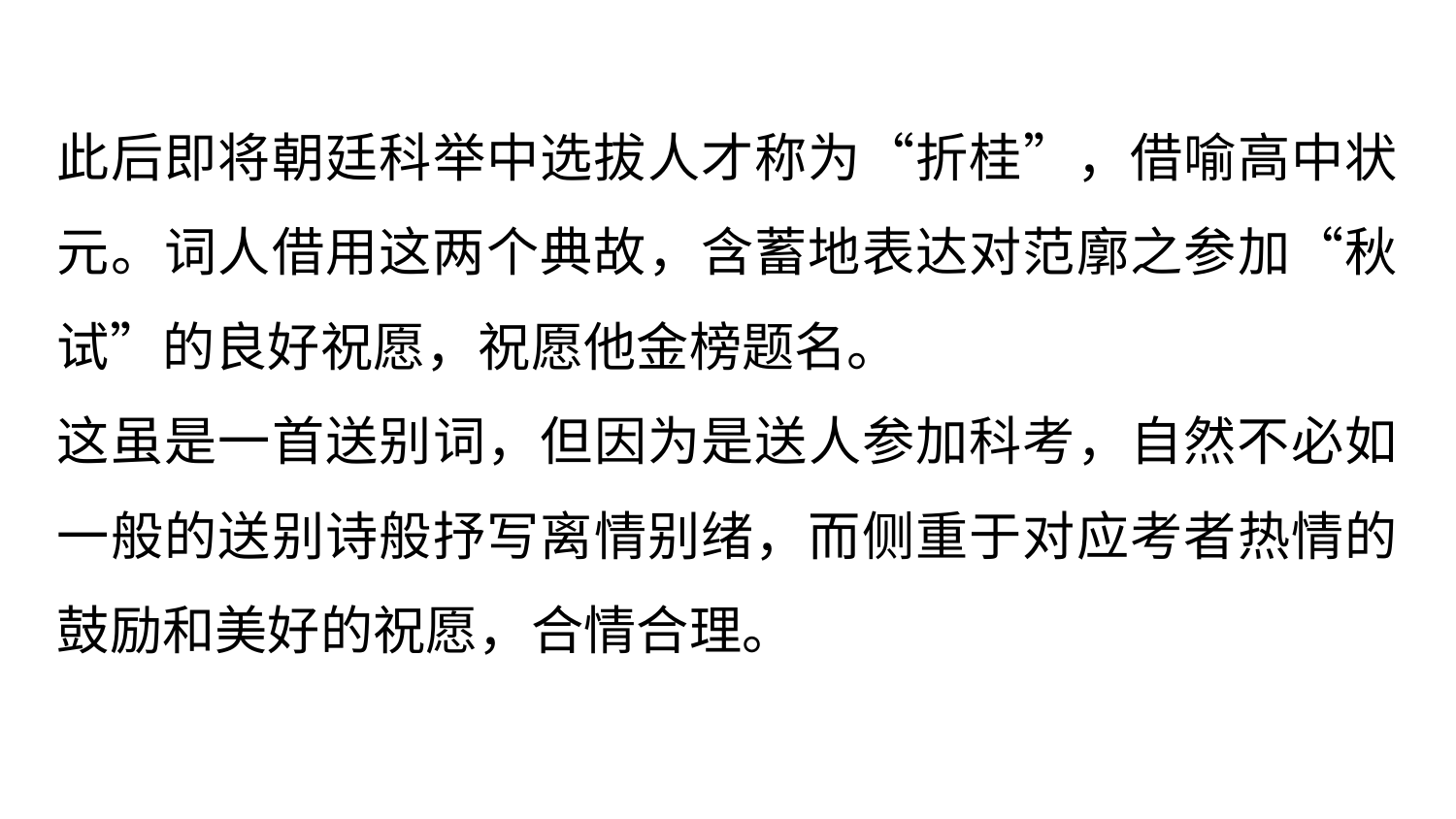

此后即将朝廷科举中选拔人才称为“折桂”，借喻高中状元。词人借用这两个典故，含蓄地表达对范廓之参加“秋试”的良好祝愿，祝愿他金榜题名。
这虽是一首送别词，但因为是送人参加科考，自然不必如一般的送别诗般抒写离情别绪，而侧重于对应考者热情的鼓励和美好的祝愿，合情合理。